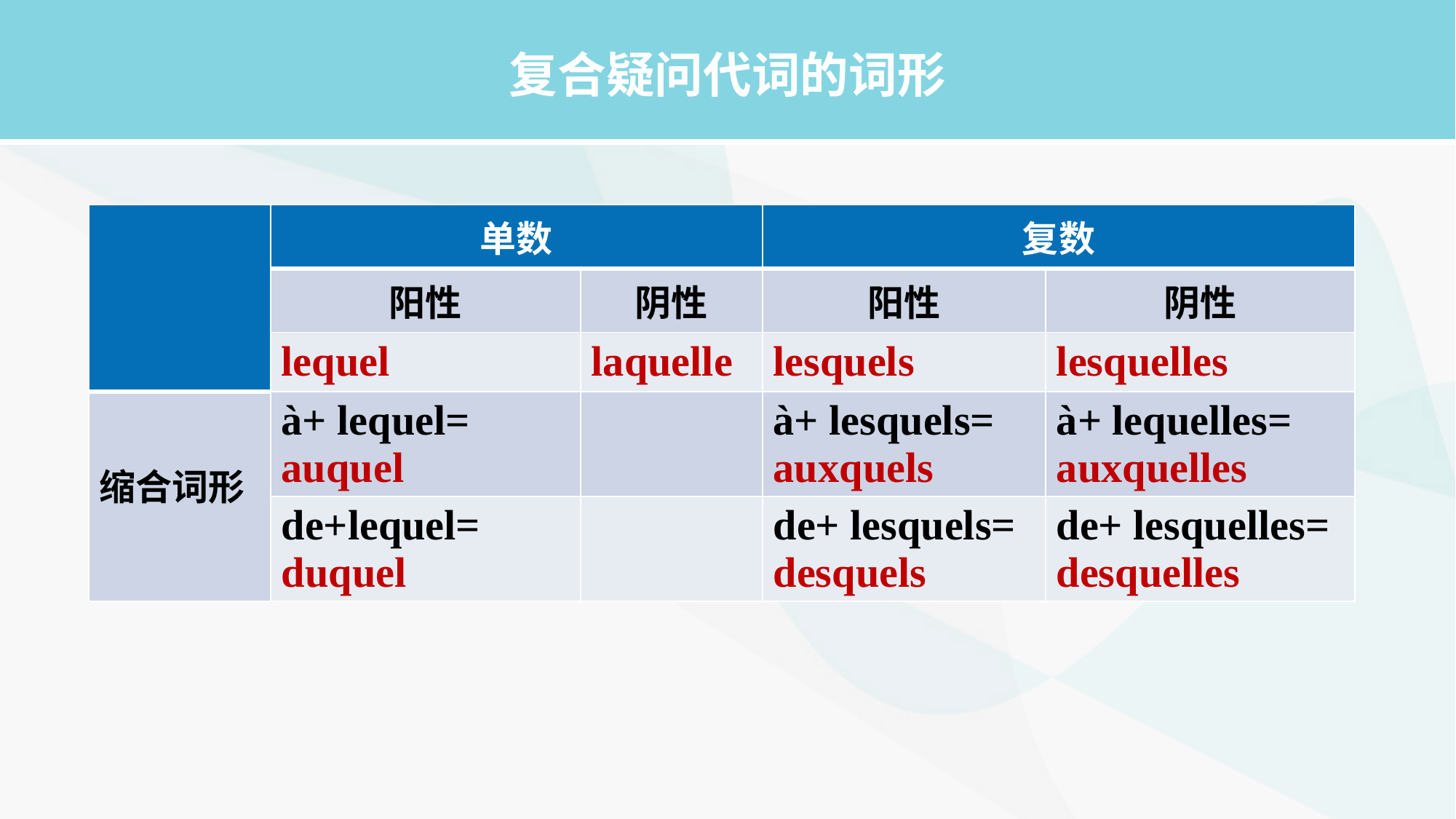

# 复合疑问代词的词形
|  | 单数 |  | 复数 |  |
| --- | --- | --- | --- | --- |
|  | 阳性 | 阴性 | 阳性 | 阴性 |
|  | lequel | laquelle | lesquels | lesquelles |
| 缩合词形 | à+ lequel= auquel |  | à+ lesquels= auxquels | à+ lequelles= auxquelles |
|  | de+lequel= duquel |  | de+ lesquels= desquels | de+ lesquelles= desquelles |